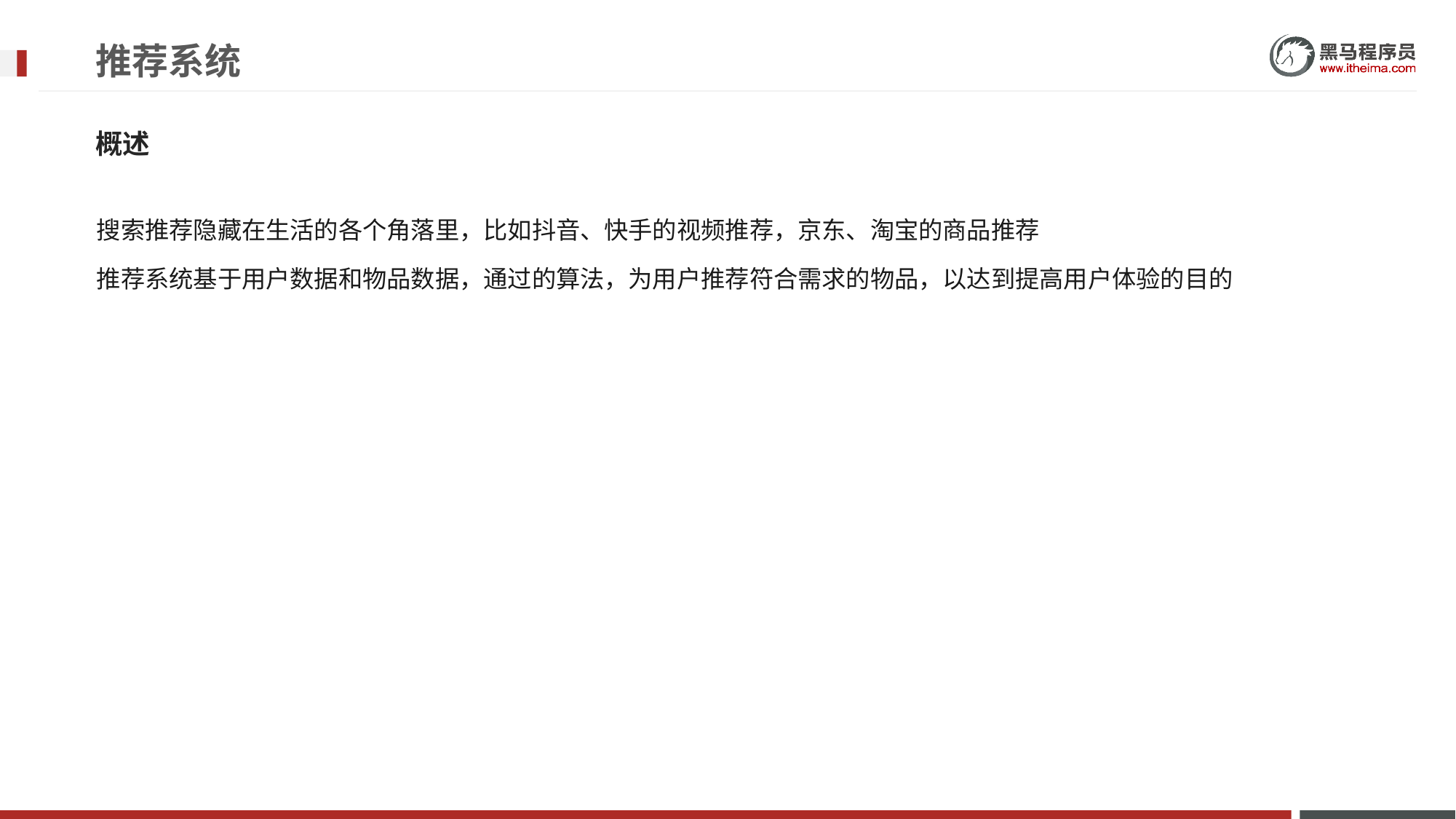

# 推荐系统
概述
搜索推荐隐藏在生活的各个角落里，比如抖音、快手的视频推荐，京东、淘宝的商品推荐
推荐系统基于用户数据和物品数据，通过的算法，为用户推荐符合需求的物品，以达到提高用户体验的目的